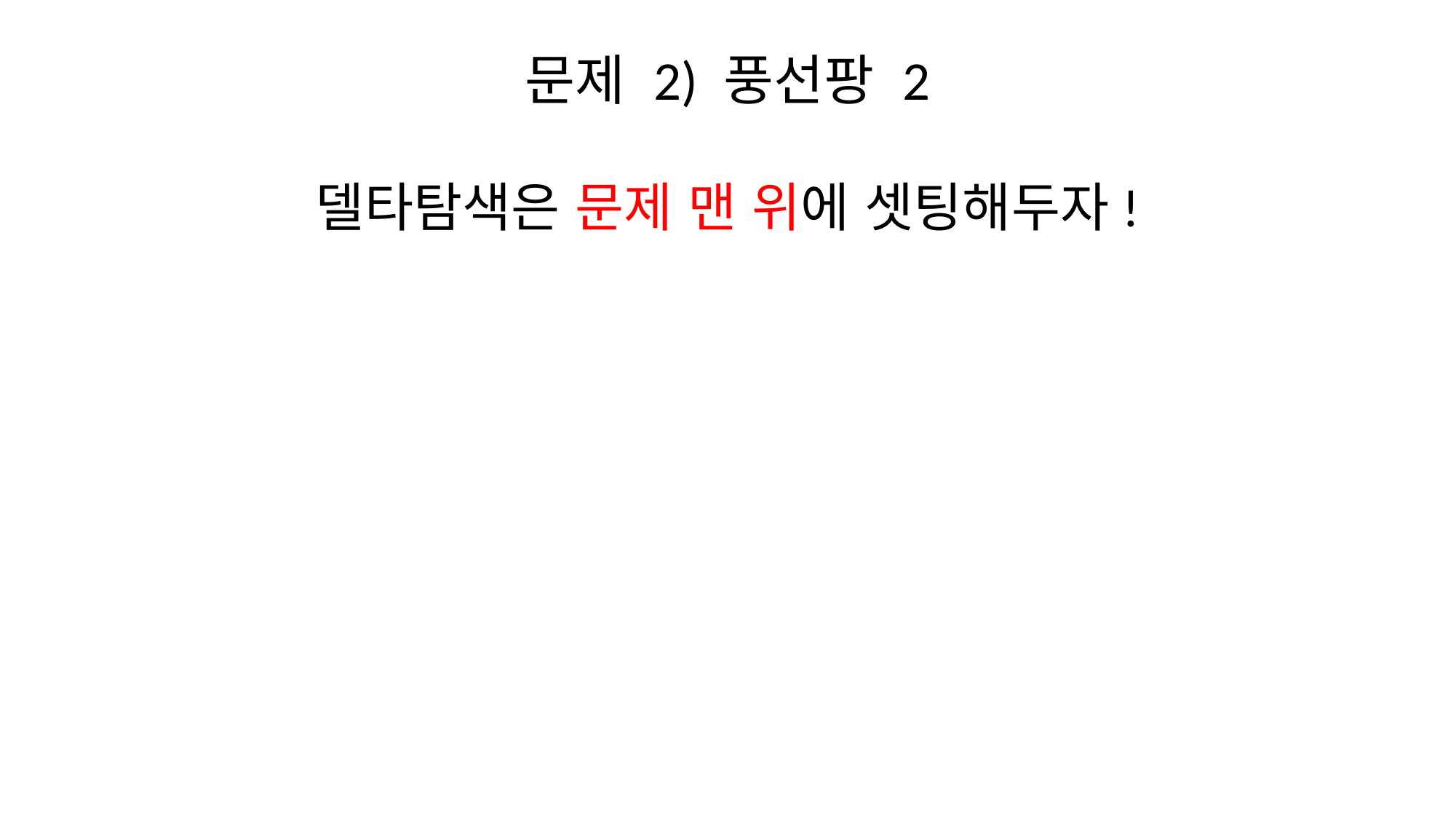

# 문제 2) 풍선팡 2
델타탐색은 문제 맨 위에 셋팅해두자!